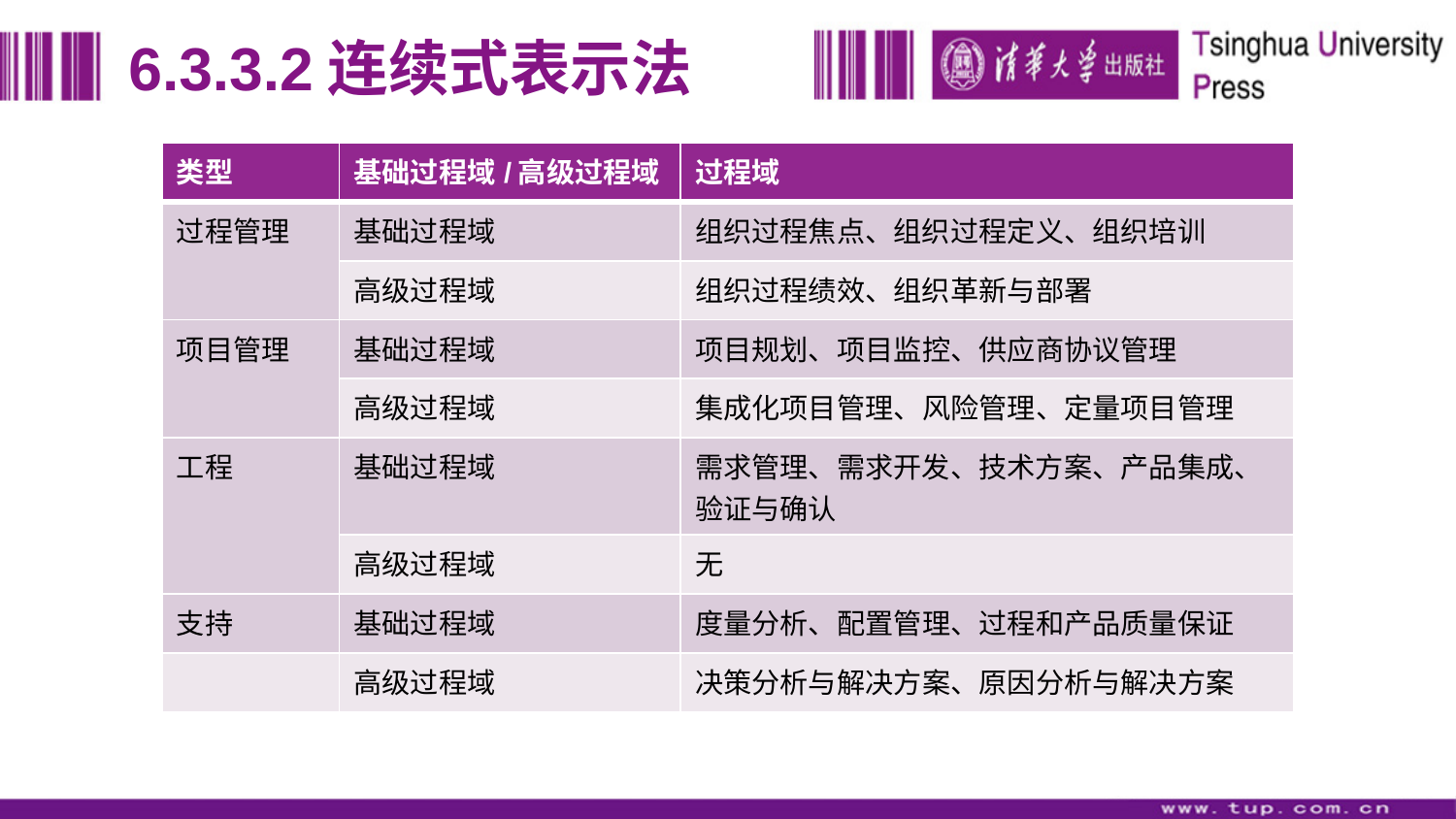

# 6.3.3.2连续式表示法
| 类型 | 基础过程域/高级过程域 | 过程域 |
| --- | --- | --- |
| 过程管理 | 基础过程域 | 组织过程焦点、组织过程定义、组织培训 |
|  | 高级过程域 | 组织过程绩效、组织革新与部署 |
| 项目管理 | 基础过程域 | 项目规划、项目监控、供应商协议管理 |
|  | 高级过程域 | 集成化项目管理、风险管理、定量项目管理 |
| 工程 | 基础过程域 | 需求管理、需求开发、技术方案、产品集成、验证与确认 |
|  | 高级过程域 | 无 |
| 支持 | 基础过程域 | 度量分析、配置管理、过程和产品质量保证 |
|  | 高级过程域 | 决策分析与解决方案、原因分析与解决方案 |